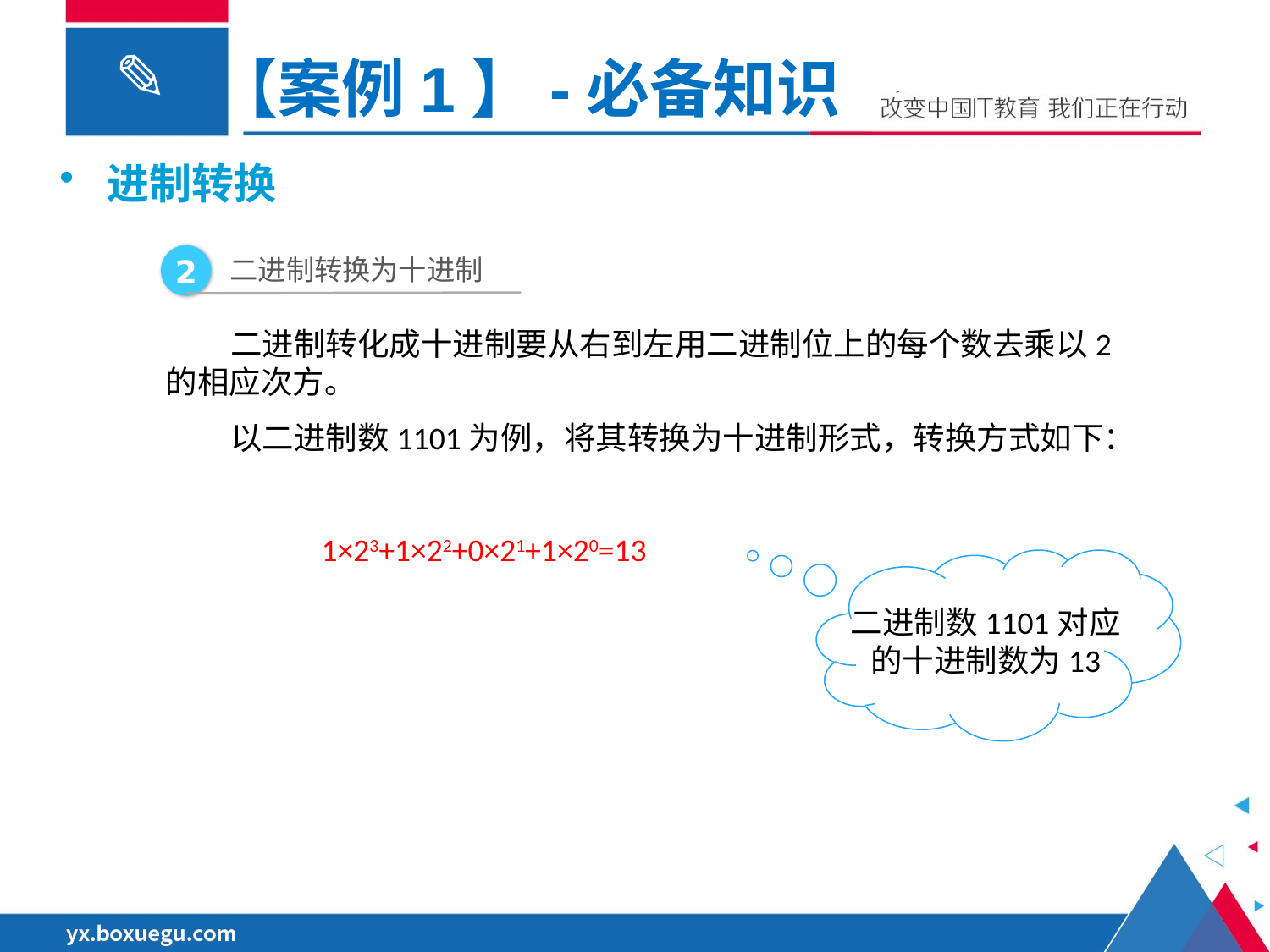

【案例1】-必备知识
进制转换
二进制转换为十进制

2
二进制转化成十进制要从右到左用二进制位上的每个数去乘以2的相应次方。
以二进制数1101为例，将其转换为十进制形式，转换方式如下：
1×23+1×22+0×21+1×20=13
二进制数1101对应
的十进制数为13